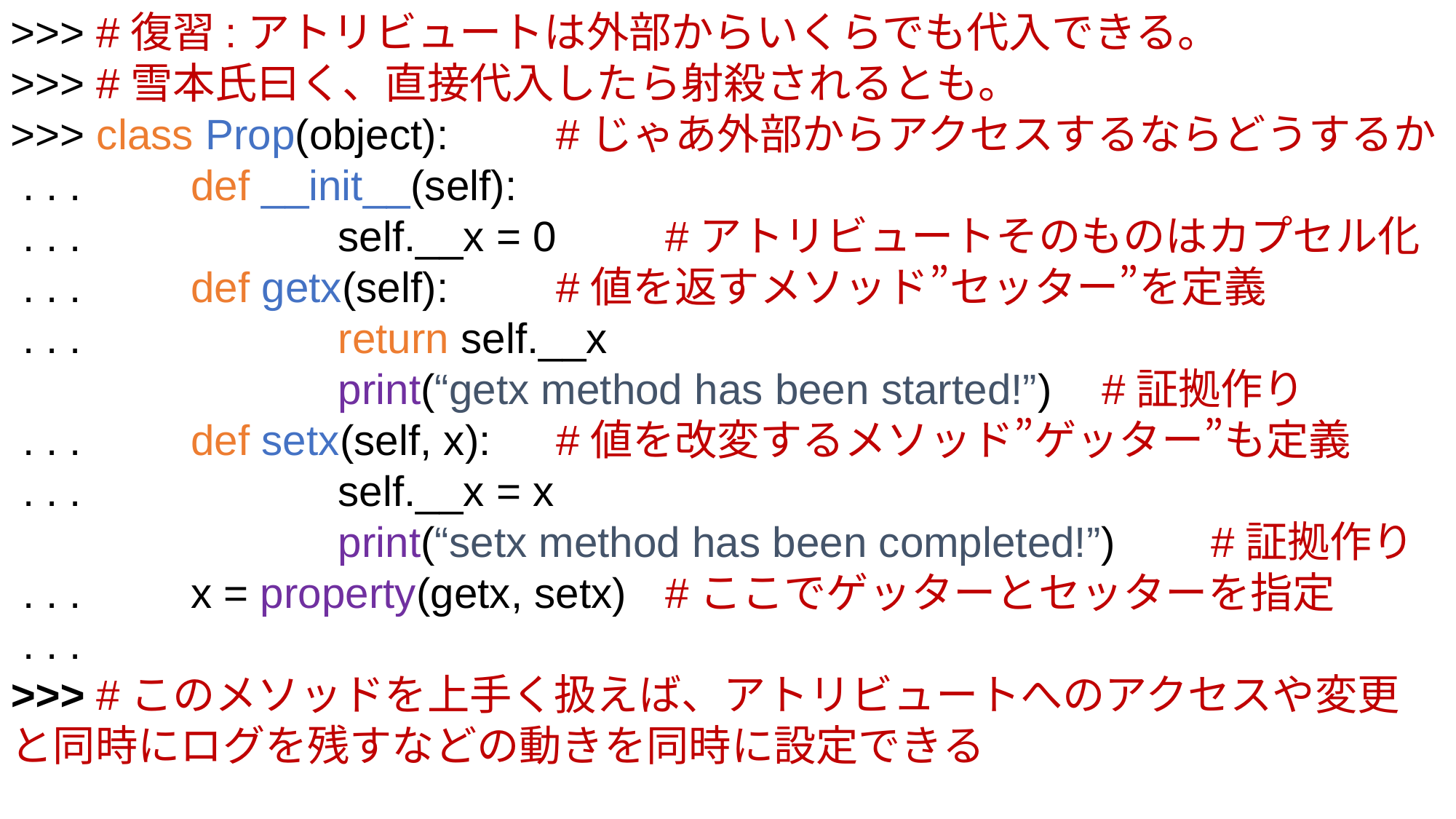

>>> #復習:アトリビュートは外部からいくらでも代入できる。
>>> #雪本氏曰く、直接代入したら射殺されるとも。
>>> class Prop(object):	#じゃあ外部からアクセスするならどうするか
 . . . 	      def __init__(self):
 . . . 			self.__x = 0	#アトリビュートそのものはカプセル化
 . . . 	      def getx(self):	#値を返すメソッド”セッター”を定義
 . . . 			return self.__x
			print(“getx method has been started!”)	#証拠作り
 . . . 	      def setx(self, x):	#値を改変するメソッド”ゲッター”も定義
 . . . 			self.__x = x
			print(“setx method has been completed!”)	#証拠作り
 . . . 	      x = property(getx, setx)	#ここでゲッターとセッターを指定
 . . .
>>> #このメソッドを上手く扱えば、アトリビュートへのアクセスや変更	と同時にログを残すなどの動きを同時に設定できる